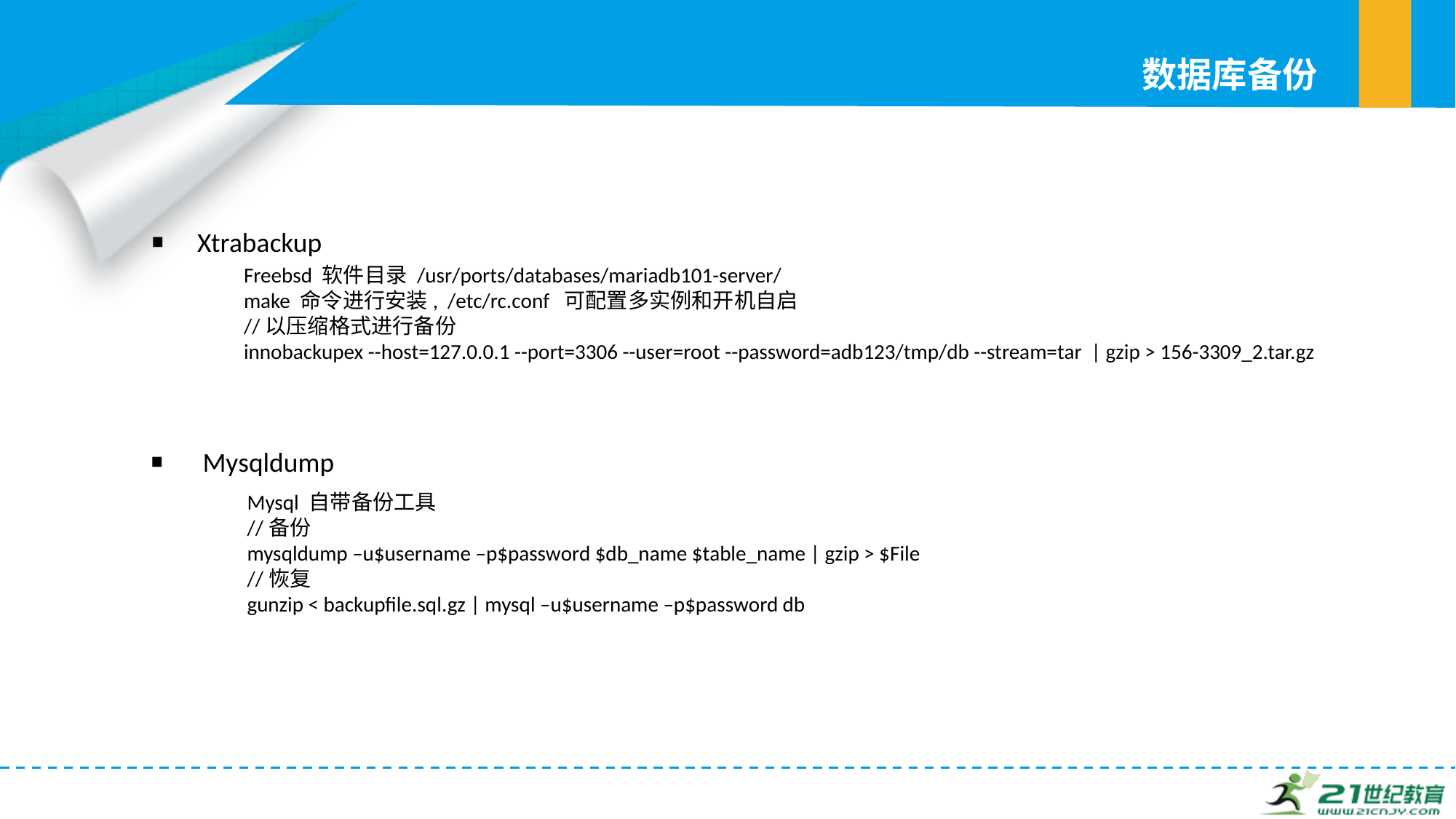

数据库备份

·
Xtrabackup
Freebsd 软件目录 /usr/ports/databases/mariadb101-server/
make 命令进行安装,  /etc/rc.conf  可配置多实例和开机自启
//以压缩格式进行备份
innobackupex --host=127.0.0.1 --port=3306 --user=root --password=adb123/tmp/db --stream=tar  | gzip > 156-3309_2.tar.gz
·
Mysqldump
Mysql 自带备份工具
//备份
mysqldump –u$username –p$password $db_name $table_name | gzip > $File
//恢复
gunzip < backupfile.sql.gz | mysql –u$username –p$password db